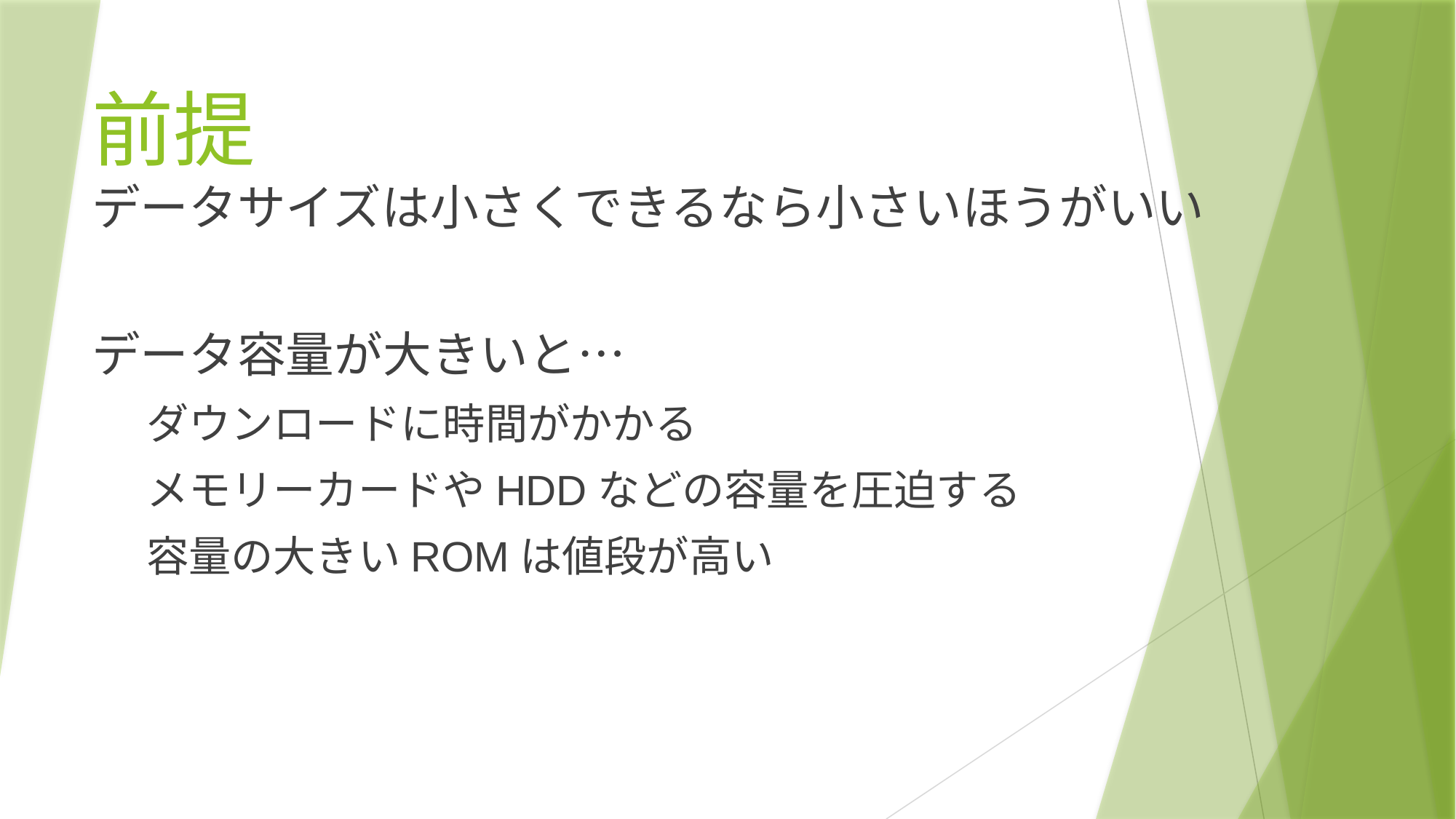

# 前提
データサイズは小さくできるなら小さいほうがいい

データ容量が大きいと…
ダウンロードに時間がかかる
メモリーカードやHDDなどの容量を圧迫する
容量の大きいROMは値段が高い